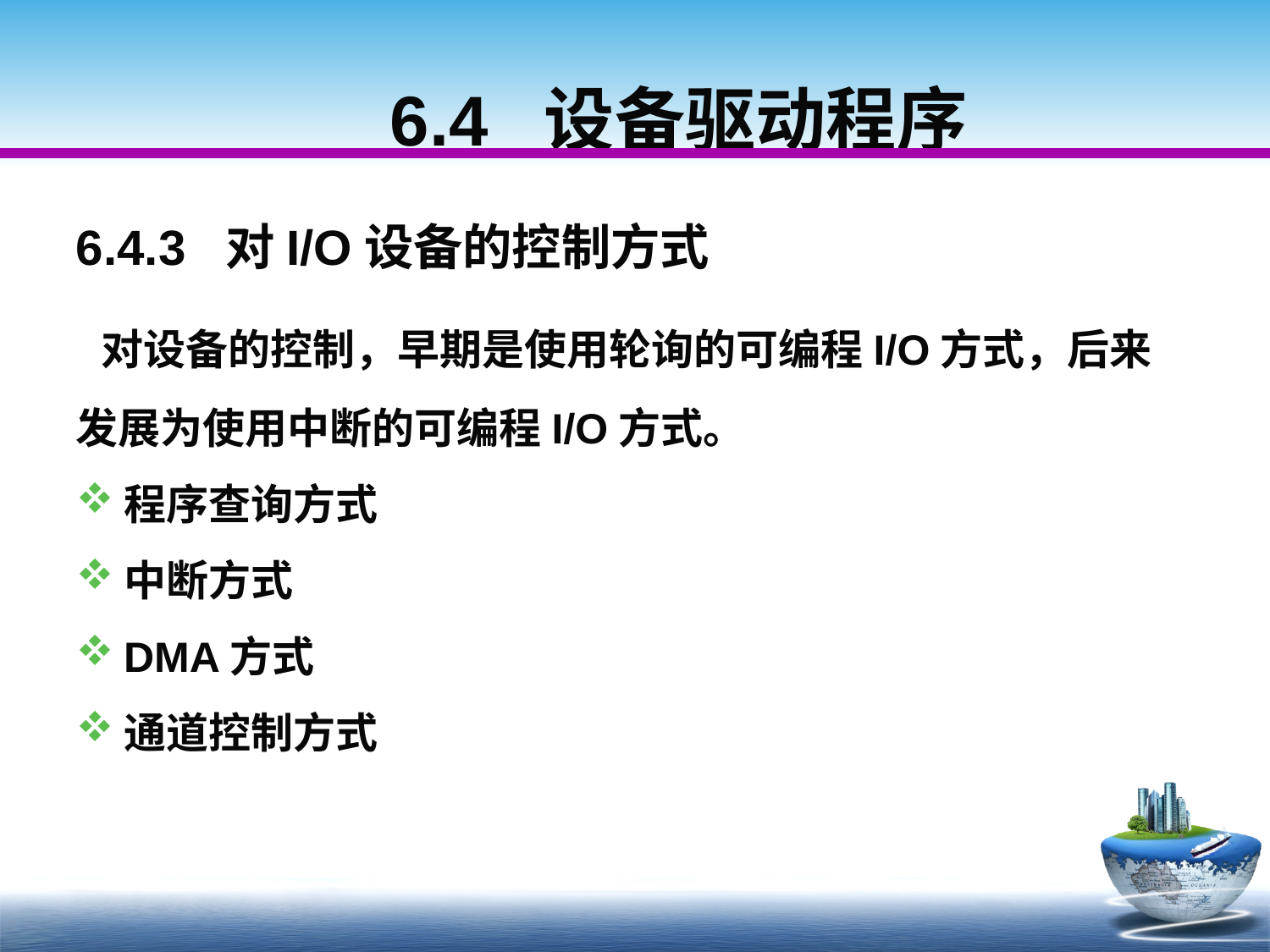

# 6.4  设备驱动程序
6.4.3  对I/O设备的控制方式
  对设备的控制，早期是使用轮询的可编程I/O方式，后来发展为使用中断的可编程I/O方式。
程序查询方式
中断方式
DMA方式
通道控制方式